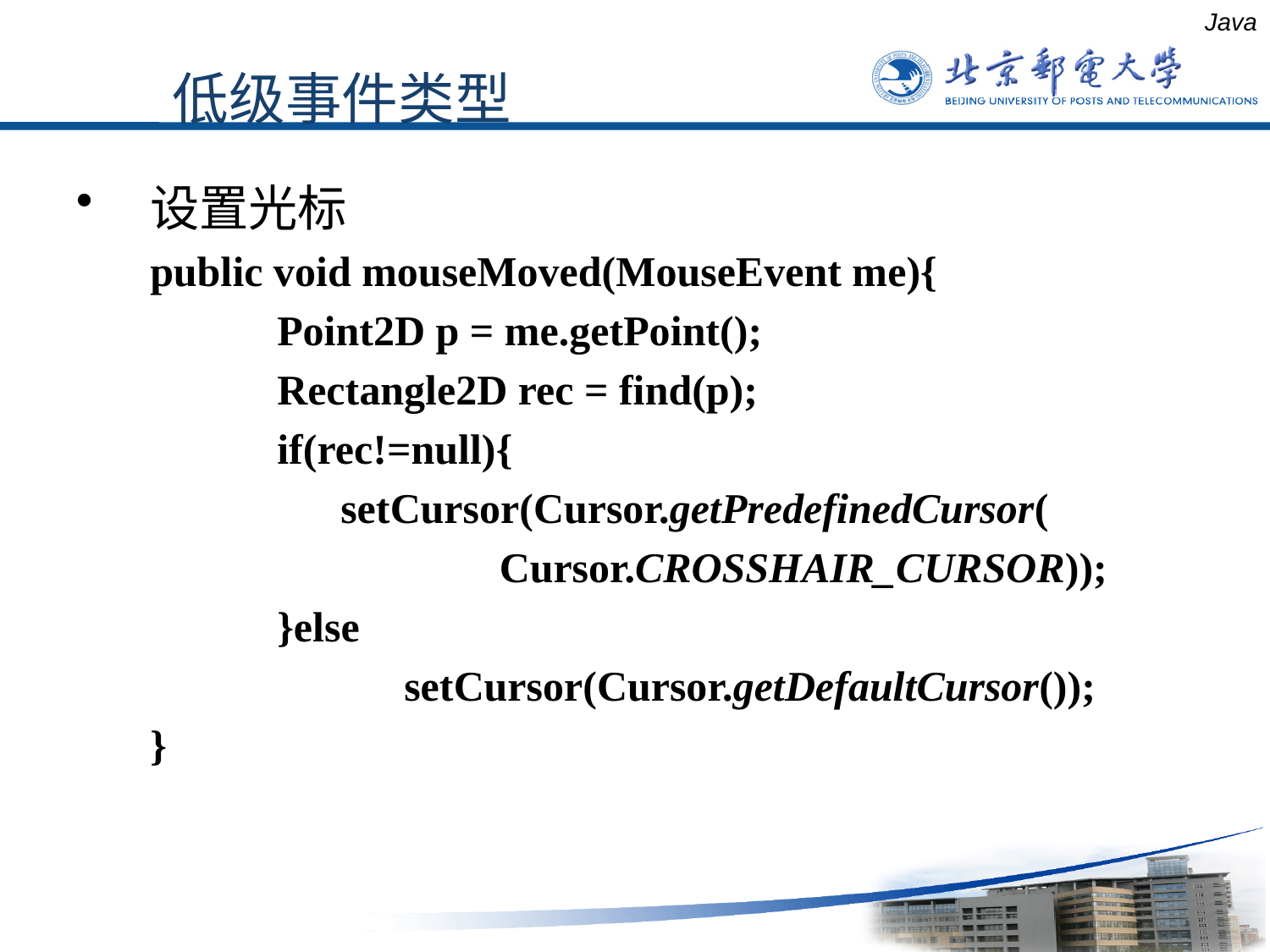

Java
低级事件类型
设置光标
	public void mouseMoved(MouseEvent me){
		Point2D p = me.getPoint();
		Rectangle2D rec = find(p);
		if(rec!=null){
		      setCursor(Cursor.getPredefinedCursor(
                                        Cursor.CROSSHAIR_CURSOR));
		}else
			setCursor(Cursor.getDefaultCursor());
	}